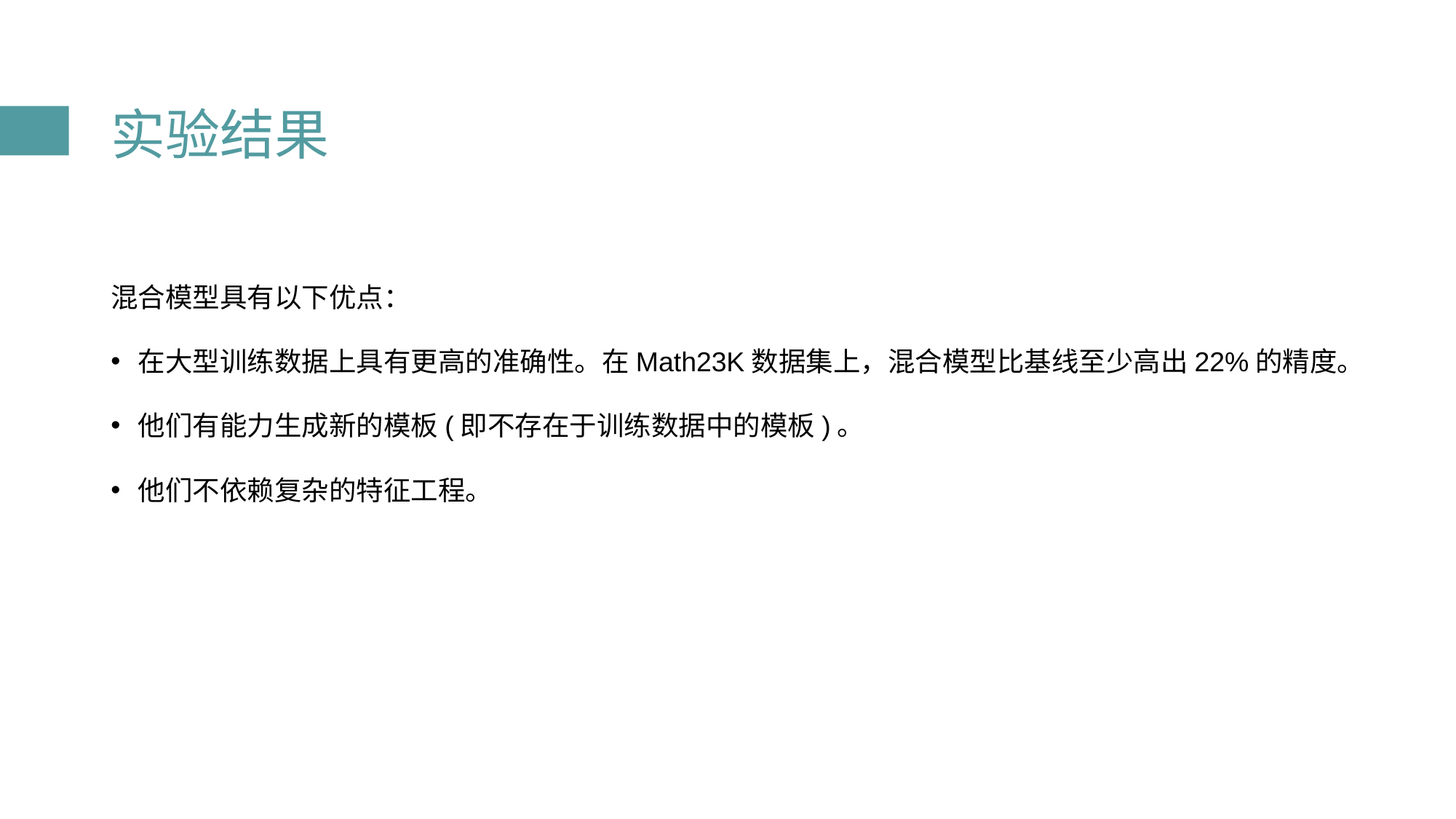

# 实验结果
混合模型具有以下优点：
在大型训练数据上具有更高的准确性。在Math23K数据集上，混合模型比基线至少高出22%的精度。
他们有能力生成新的模板(即不存在于训练数据中的模板)。
他们不依赖复杂的特征工程。